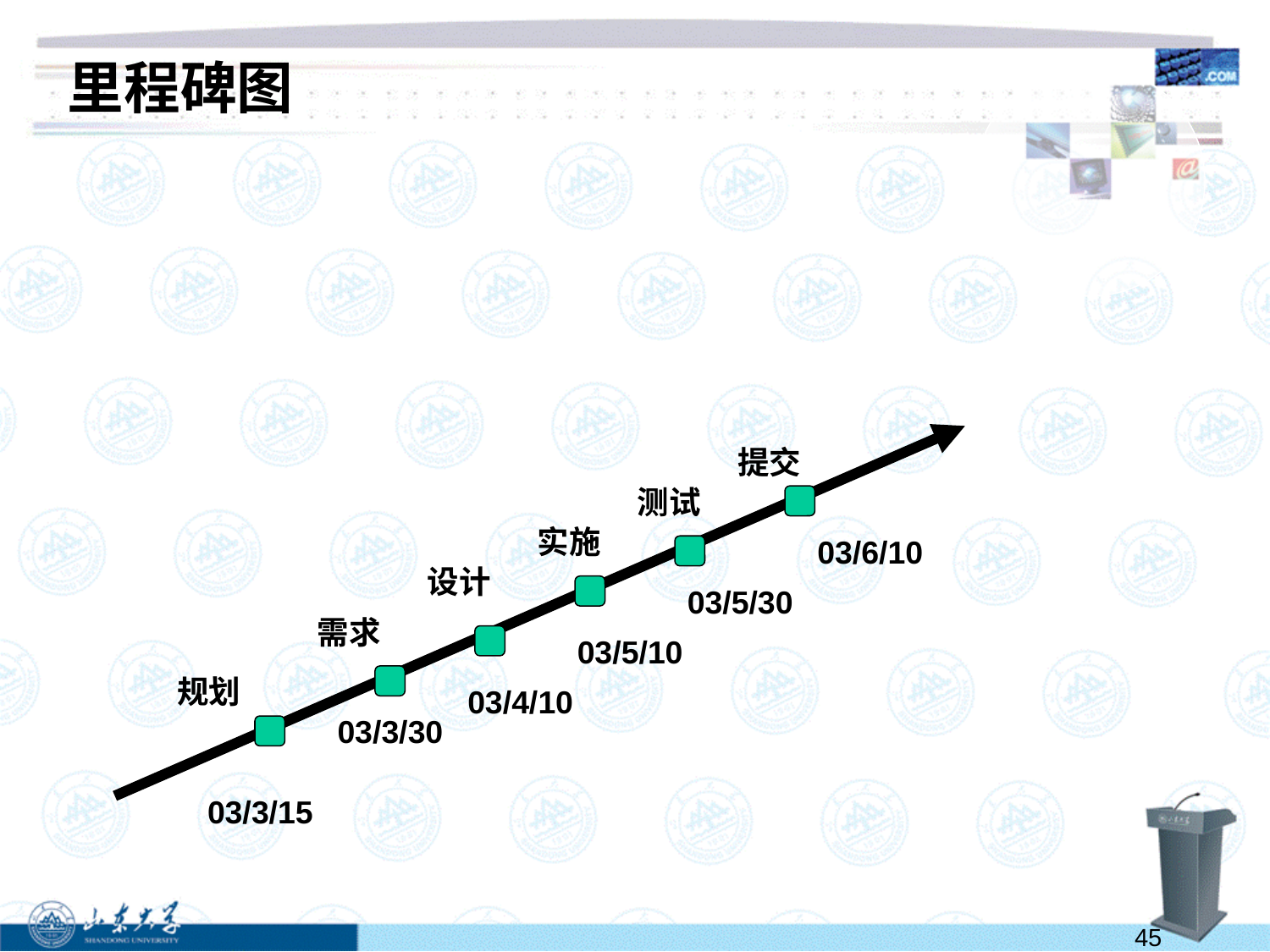

# 里程碑图

提交
测试

实施
03/6/10

设计

03/5/30
需求

03/5/10
规划

03/4/10
03/3/30

03/3/15
45